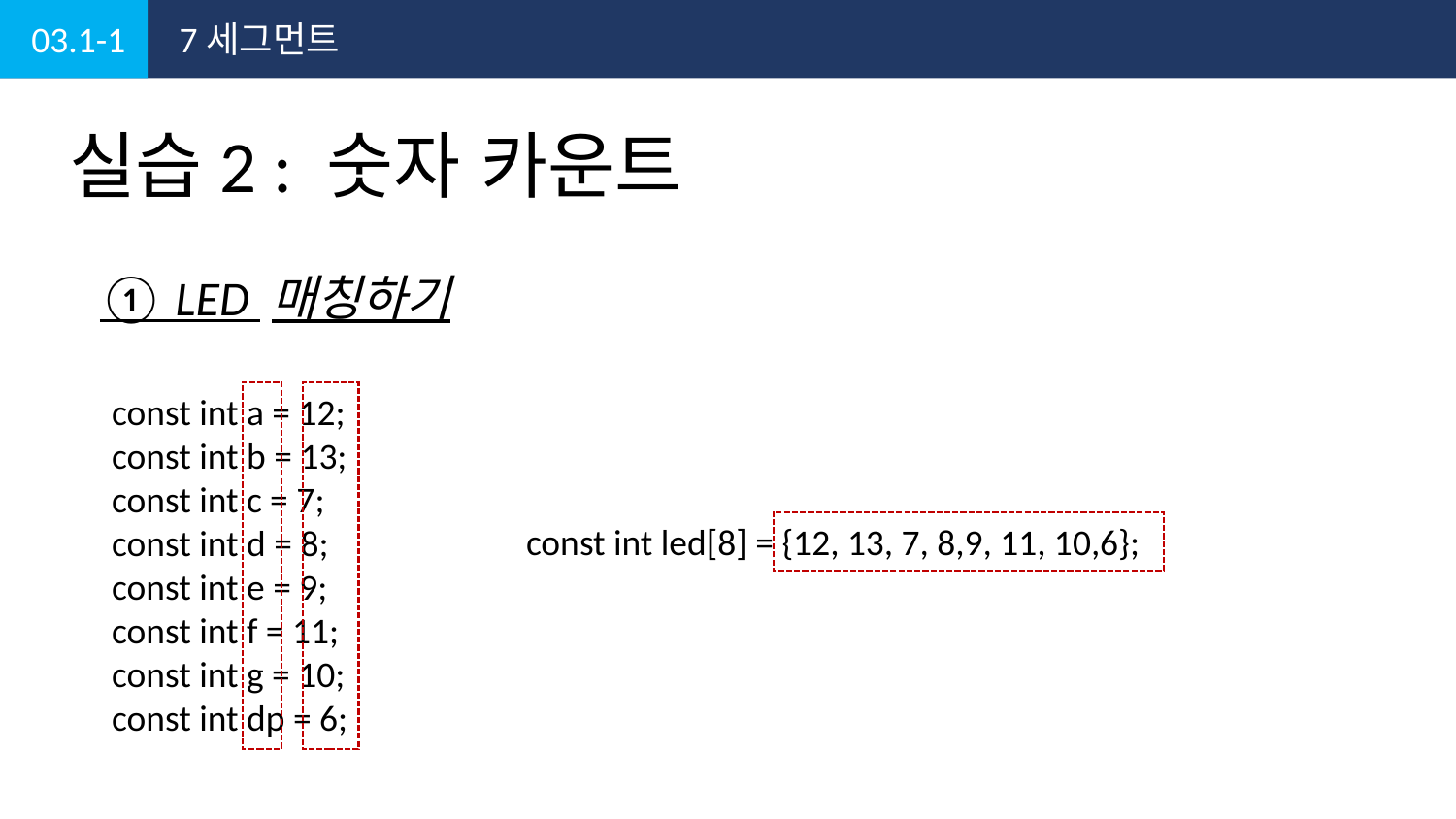

03.1-1
7세그먼트
실습2 : 숫자 카운트
① LED 매칭하기
const int a = 12;
const int b = 13;
const int c = 7;
const int d = 8;
const int e = 9;
const int f = 11;
const int g = 10;
const int dp = 6;

const int led[8] = {12, 13, 7, 8,9, 11, 10,6};